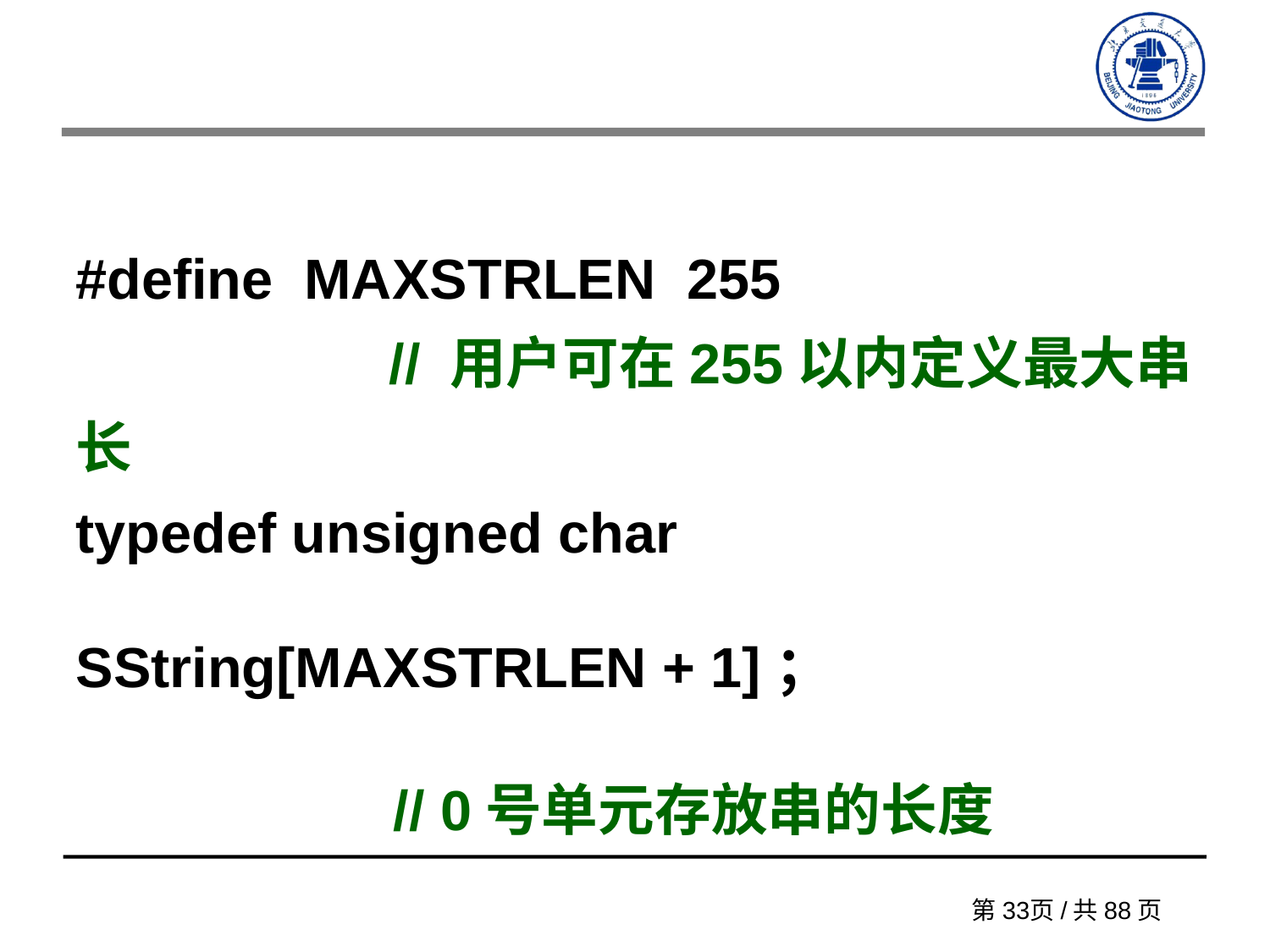

#define  MAXSTRLEN  255
                    // 用户可在255以内定义最大串长
typedef unsigned char SString[MAXSTRLEN + 1]；
            // 0号单元存放串的长度
第33页/共88页